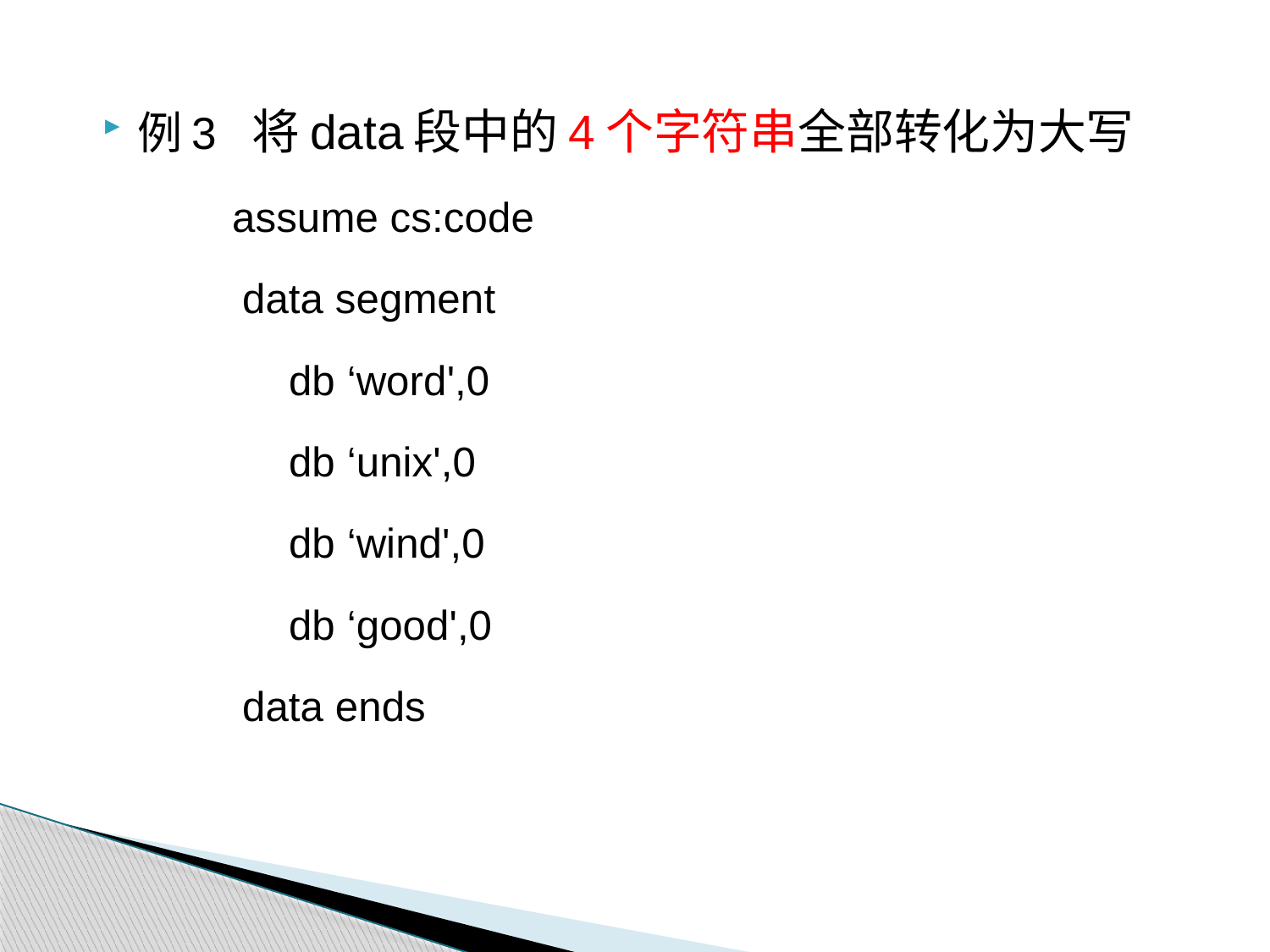

例3  将data段中的4个字符串全部转化为大写
            assume cs:code
            data segment
                db ‘word',0
                db ‘unix',0
                db ‘wind',0
                db ‘good',0
            data ends